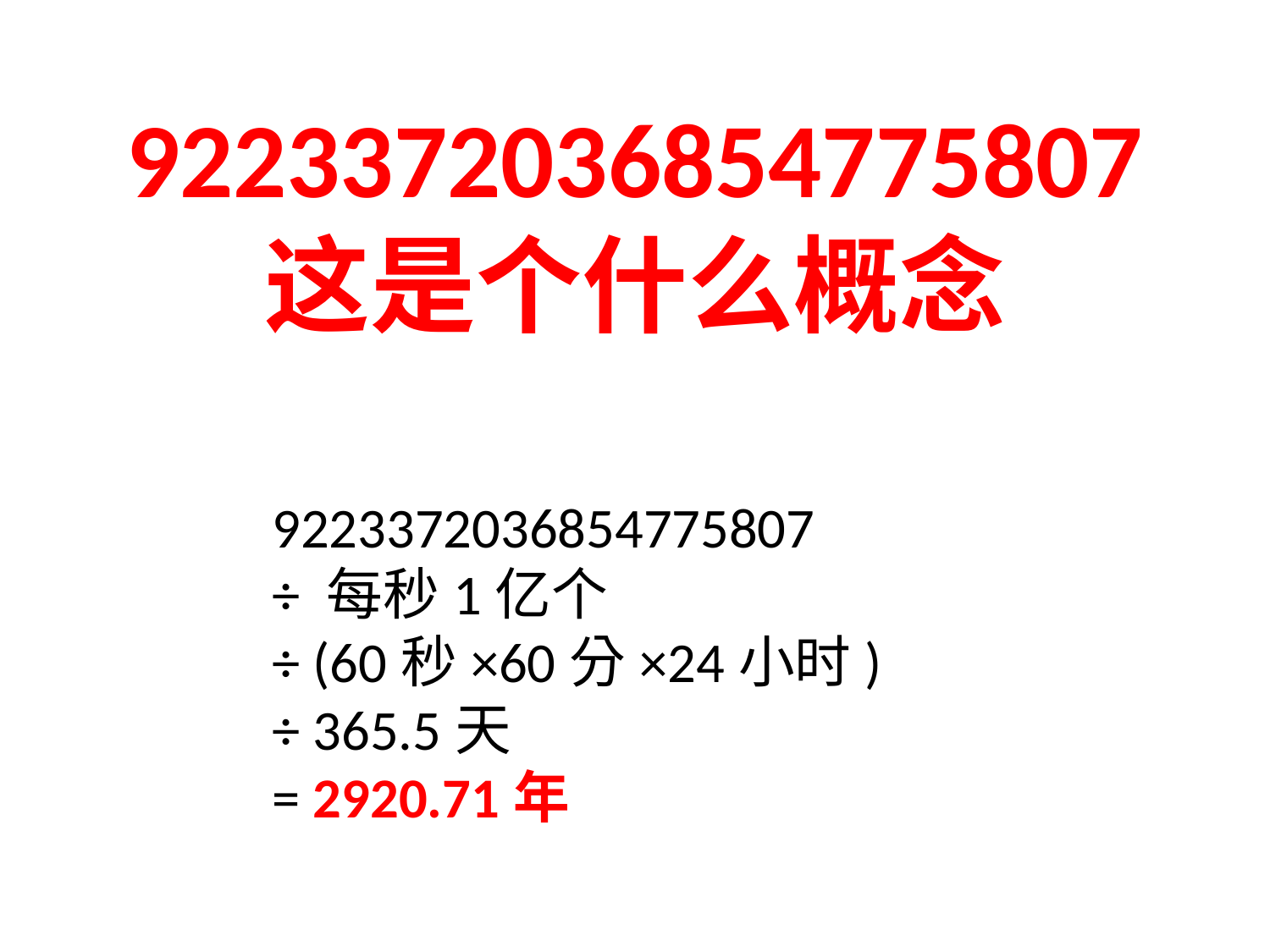

# 9223372036854775807 这是个什么概念
9223372036854775807
÷ 每秒1亿个
÷ (60秒×60分×24小时)
÷ 365.5天
= 2920.71年